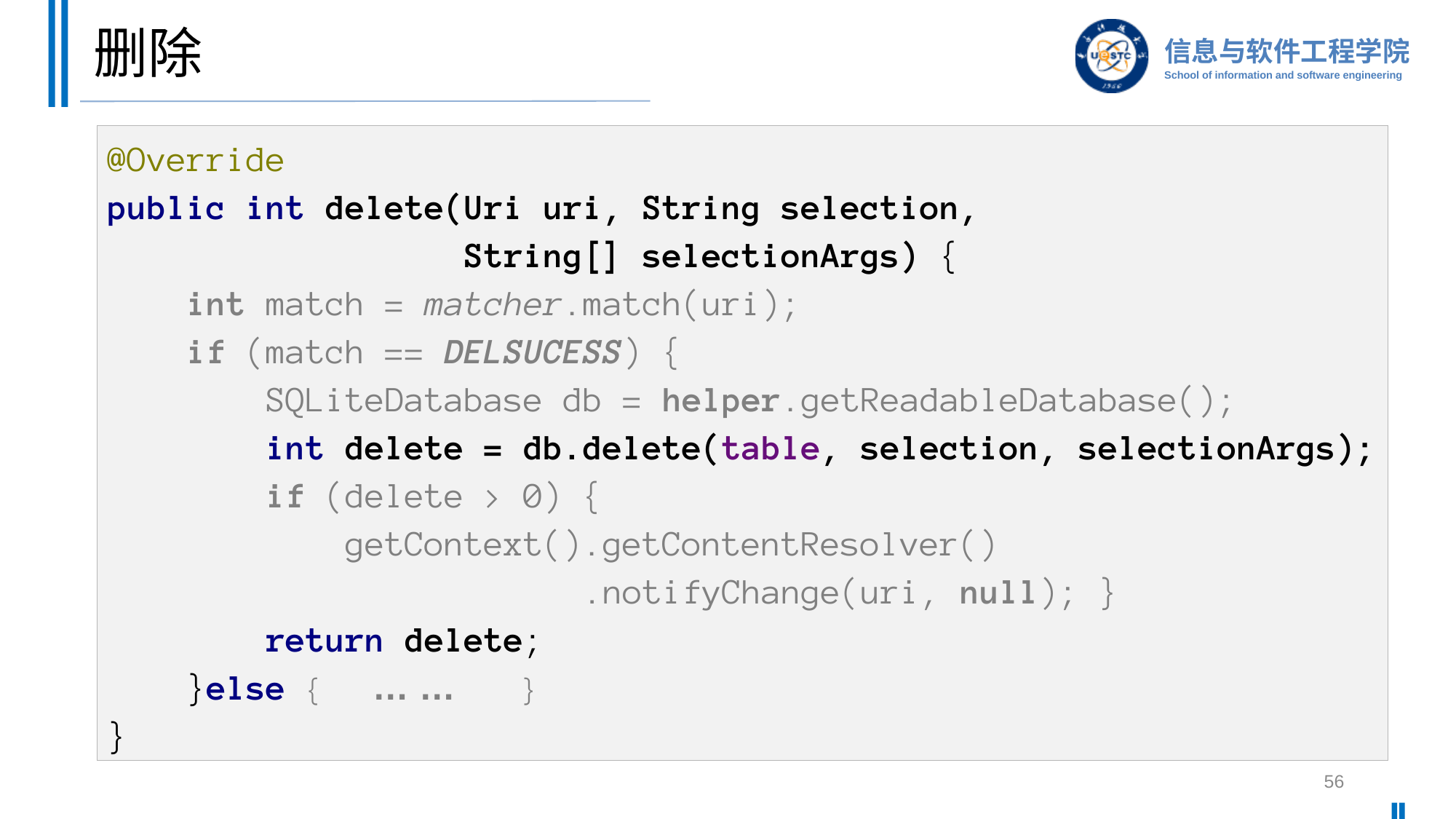

# 删除
@Override
public int delete(Uri uri, String selection,
                  String[] selectionArgs) {
    int match = matcher.match(uri);
    if (match == DELSUCESS) {
        SQLiteDatabase db = helper.getReadableDatabase();
        int delete = db.delete(table, selection, selectionArgs);
        if (delete > 0) {
            getContext().getContentResolver()
                        .notifyChange(uri, null); }
        return delete;
    }else {   … …    }
}
56